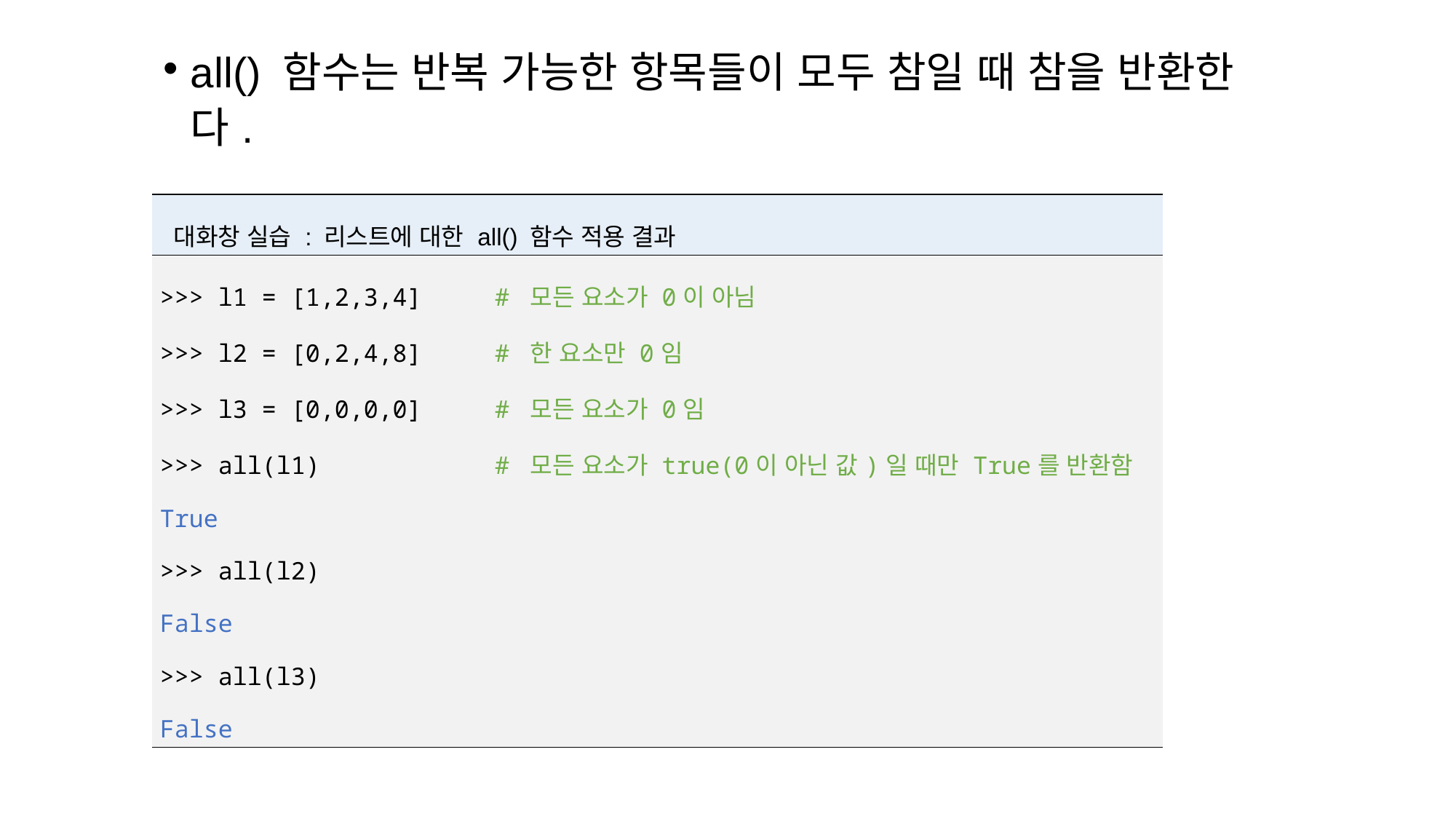

all() 함수는 반복 가능한 항목들이 모두 참일 때 참을 반환한다.
| 대화창 실습 : 리스트에 대한 all() 함수 적용 결과 |
| --- |
| >>> l1 = [1,2,3,4] # 모든 요소가 0이 아님 >>> l2 = [0,2,4,8] # 한 요소만 0임 >>> l3 = [0,0,0,0] # 모든 요소가 0임 >>> all(l1) # 모든 요소가 true(0이 아닌 값)일 때만 True를 반환함 True >>> all(l2) False >>> all(l3) False |